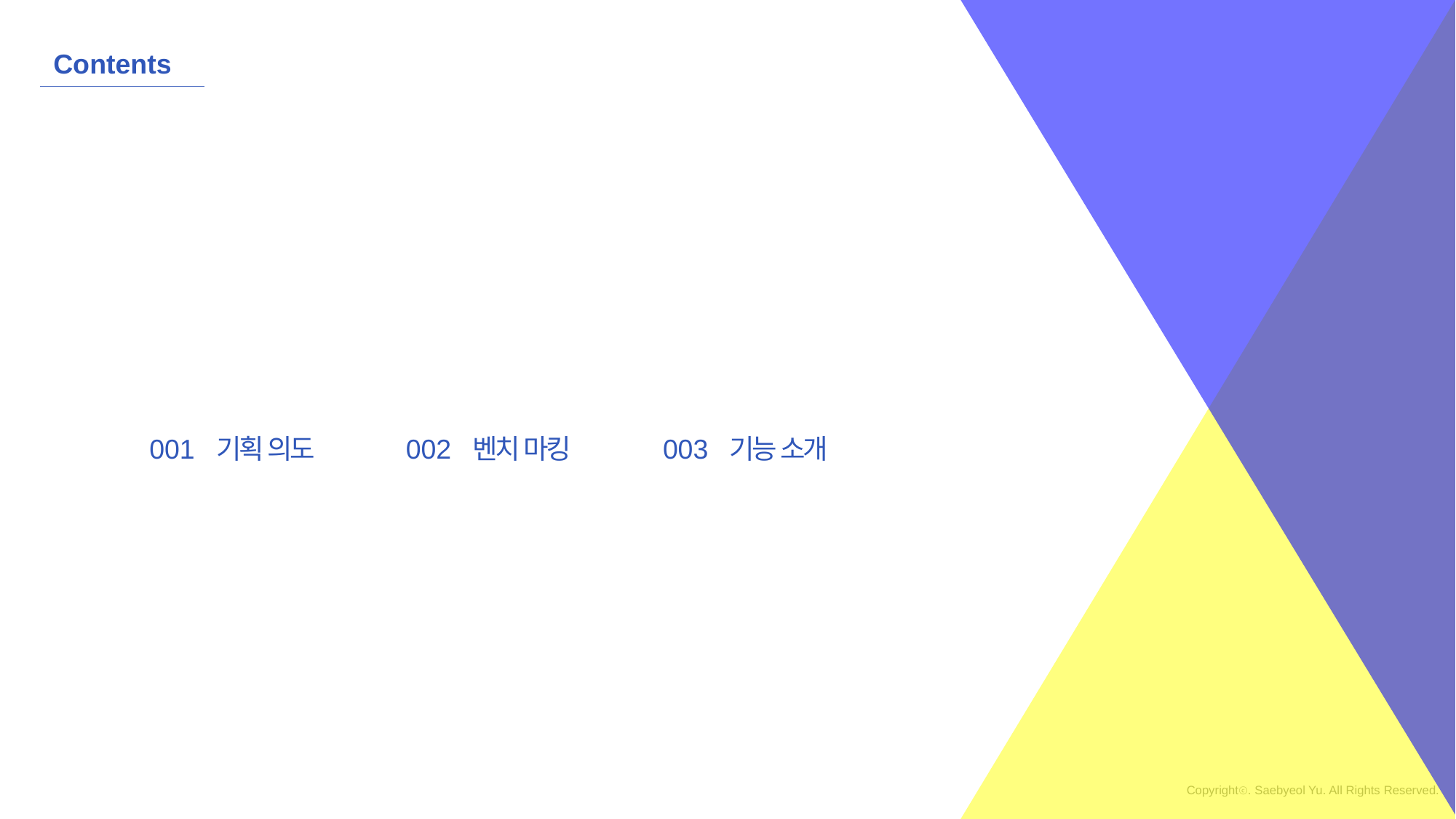

Contents
001
기획 의도
002
벤치 마킹
003
기능 소개